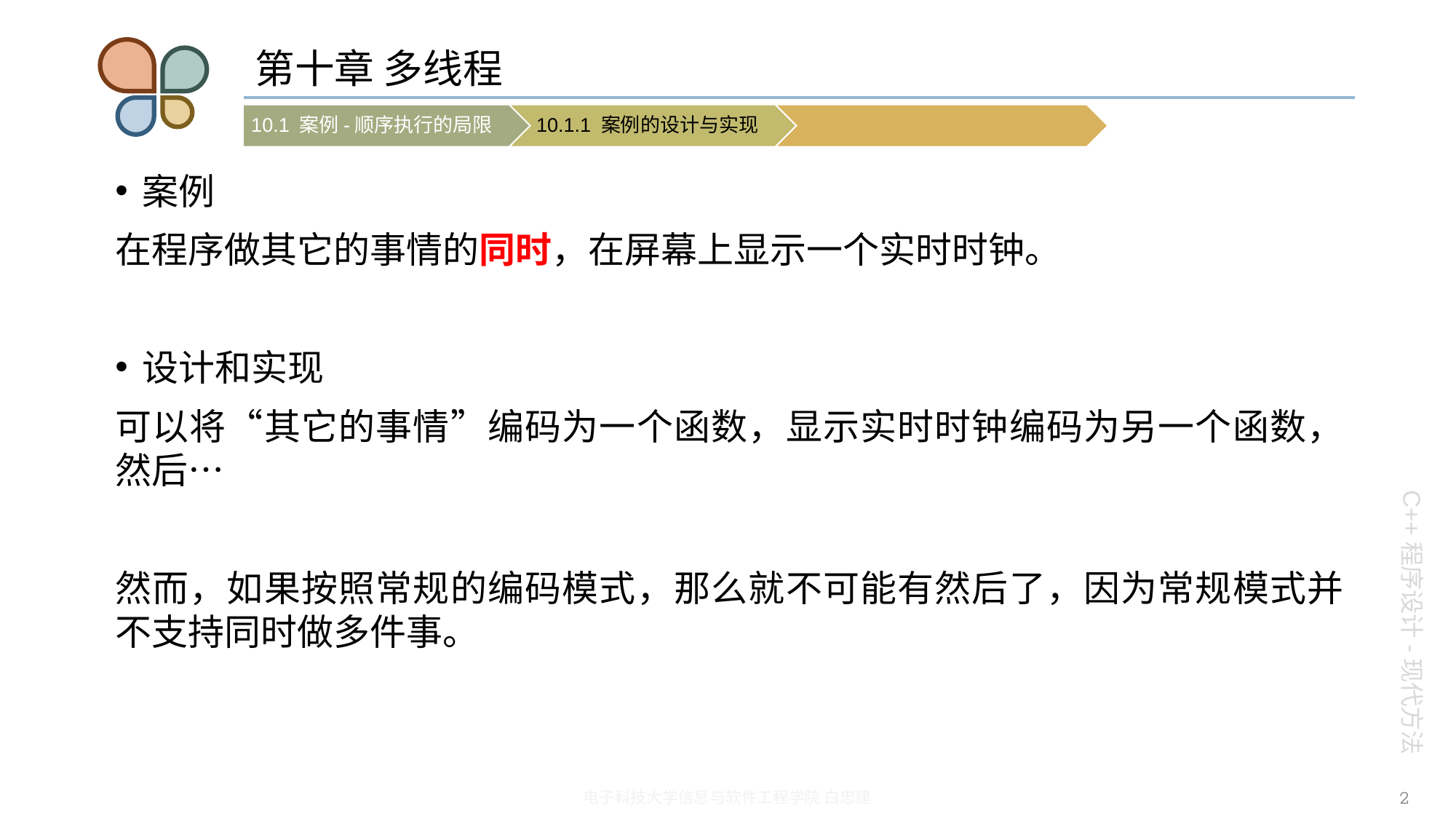

# 第十章 多线程
10.1 案例-顺序执行的局限
10.1.1 案例的设计与实现

案例
在程序做其它的事情的同时，在屏幕上显示一个实时时钟。

设计和实现
可以将“其它的事情”编码为一个函数，显示实时时钟编码为另一个函数，然后…

然而，如果按照常规的编码模式，那么就不可能有然后了，因为常规模式并不支持同时做多件事。
2